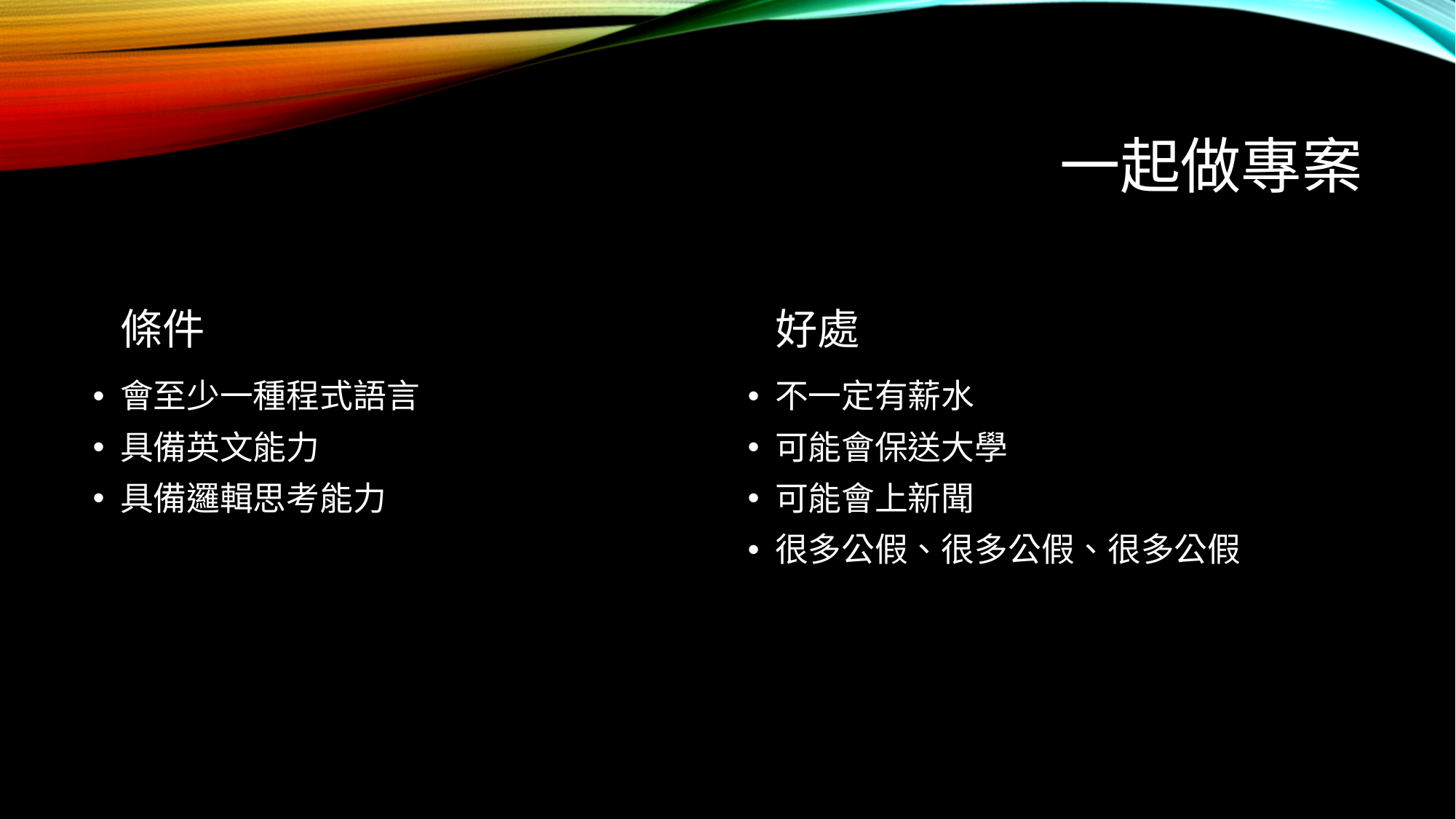

# 一起做專案
條件
好處
會至少一種程式語言
具備英文能力
具備邏輯思考能力

不一定有薪水
可能會保送大學
可能會上新聞
很多公假、很多公假、很多公假